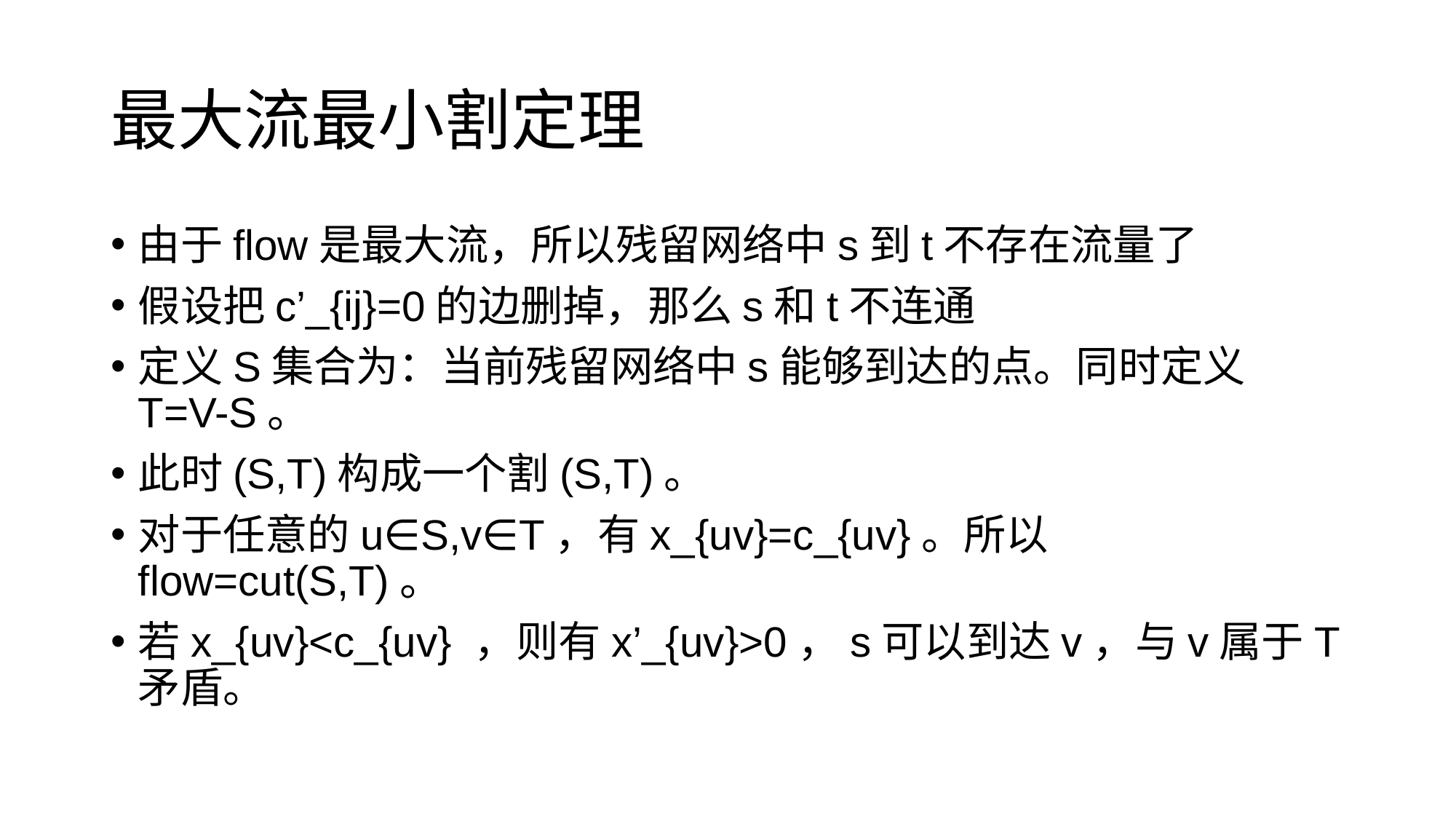

# 最大流最小割定理
由于flow是最大流，所以残留网络中s到t不存在流量了
假设把c’_{ij}=0的边删掉，那么s和t不连通
定义S集合为：当前残留网络中s能够到达的点。同时定义T=V-S。
此时(S,T)构成一个割(S,T)。
对于任意的u∈S,v∈T，有x_{uv}=c_{uv}。所以flow=cut(S,T)。
若x_{uv}<c_{uv} ，则有x’_{uv}>0，s可以到达v，与v属于T矛盾。